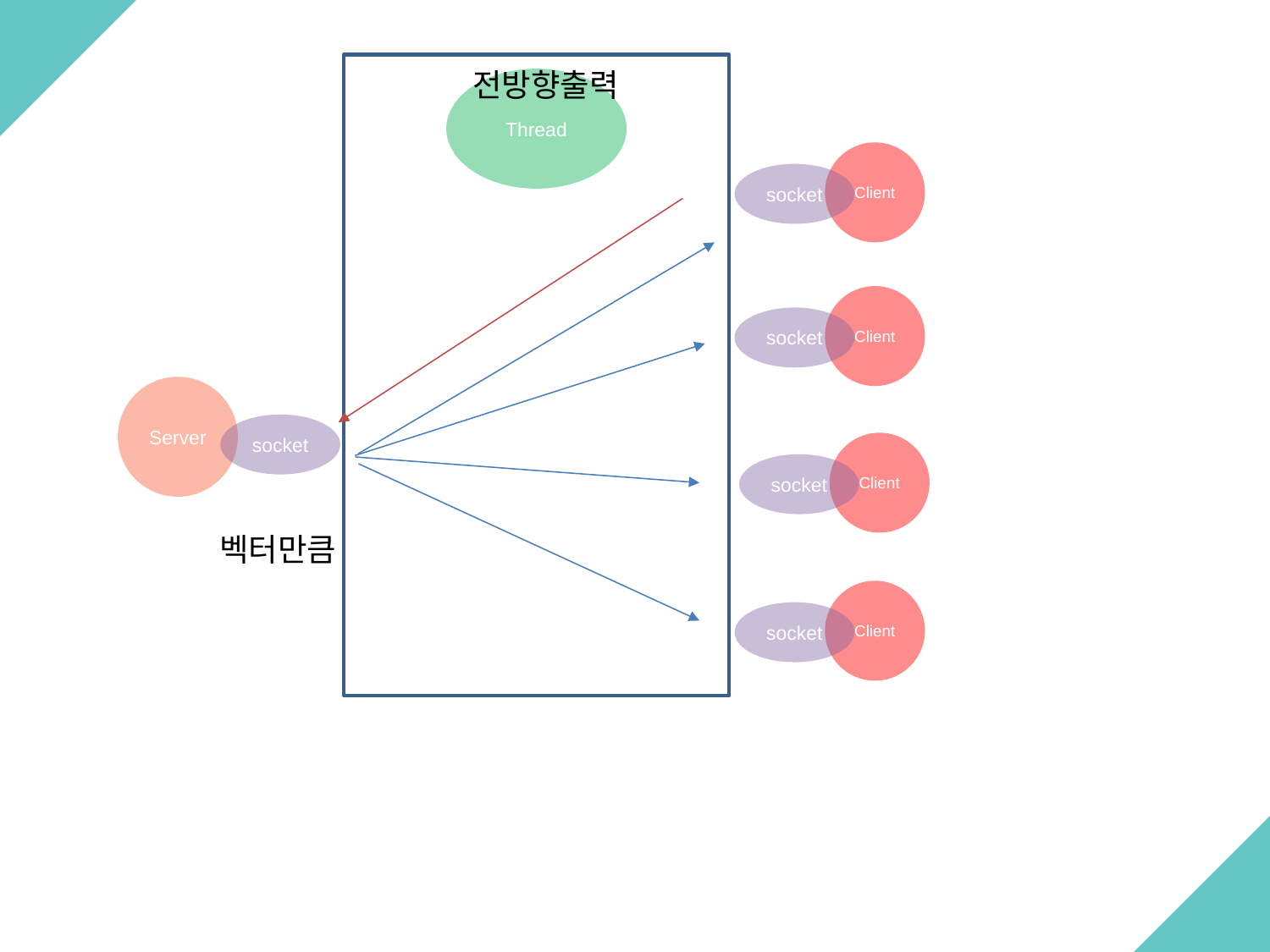

전방향출력
Thread
Client
socket
Client
socket
Server
socket
Client
socket
벡터만큼
Client
socket